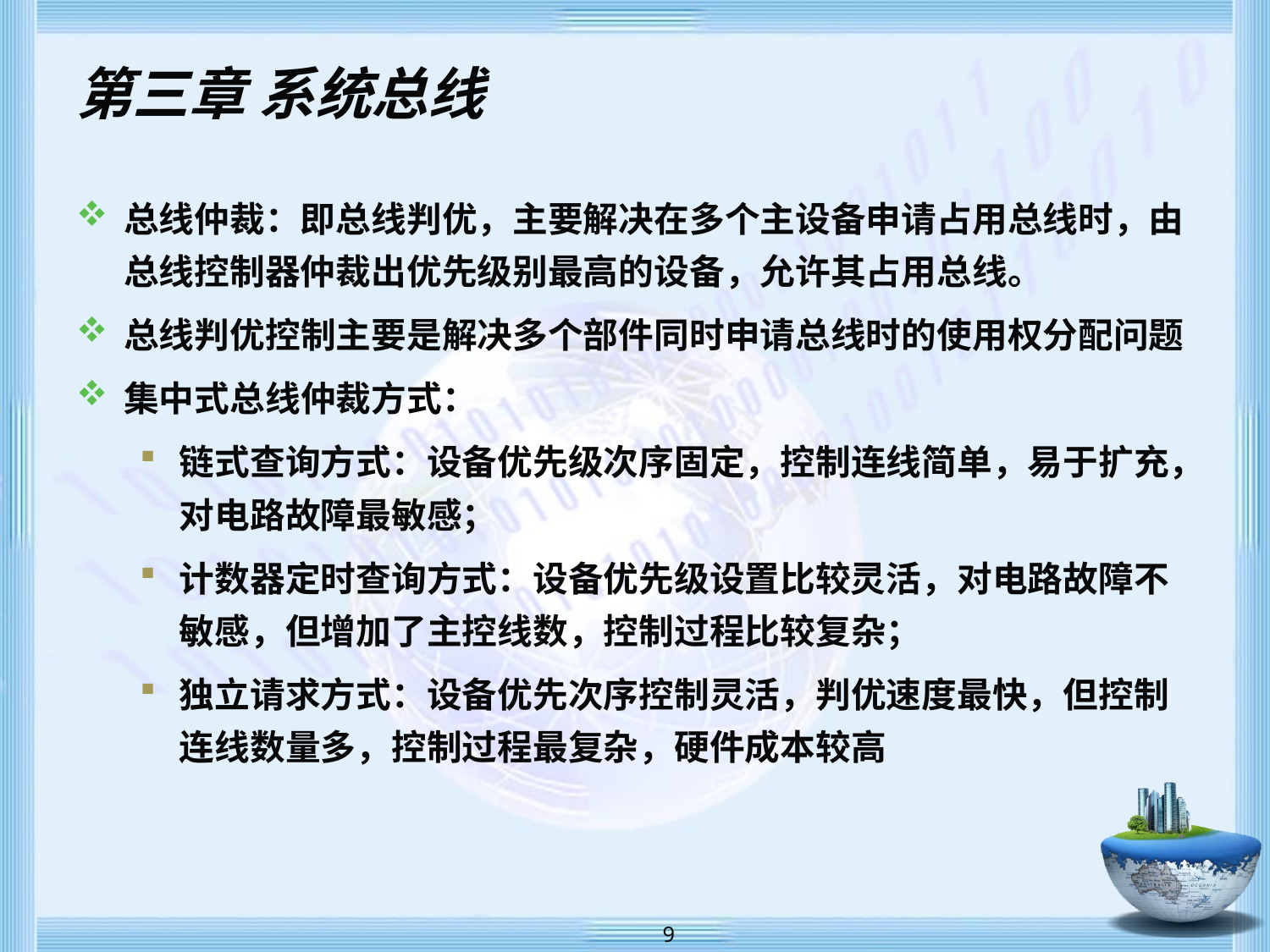

# 第三章 系统总线
总线仲裁：即总线判优，主要解决在多个主设备申请占用总线时，由总线控制器仲裁出优先级别最高的设备，允许其占用总线。
总线判优控制主要是解决多个部件同时申请总线时的使用权分配问题
集中式总线仲裁方式：
链式查询方式：设备优先级次序固定，控制连线简单，易于扩充，对电路故障最敏感；
计数器定时查询方式：设备优先级设置比较灵活，对电路故障不敏感，但增加了主控线数，控制过程比较复杂；
独立请求方式：设备优先次序控制灵活，判优速度最快，但控制连线数量多，控制过程最复杂，硬件成本较高
    9